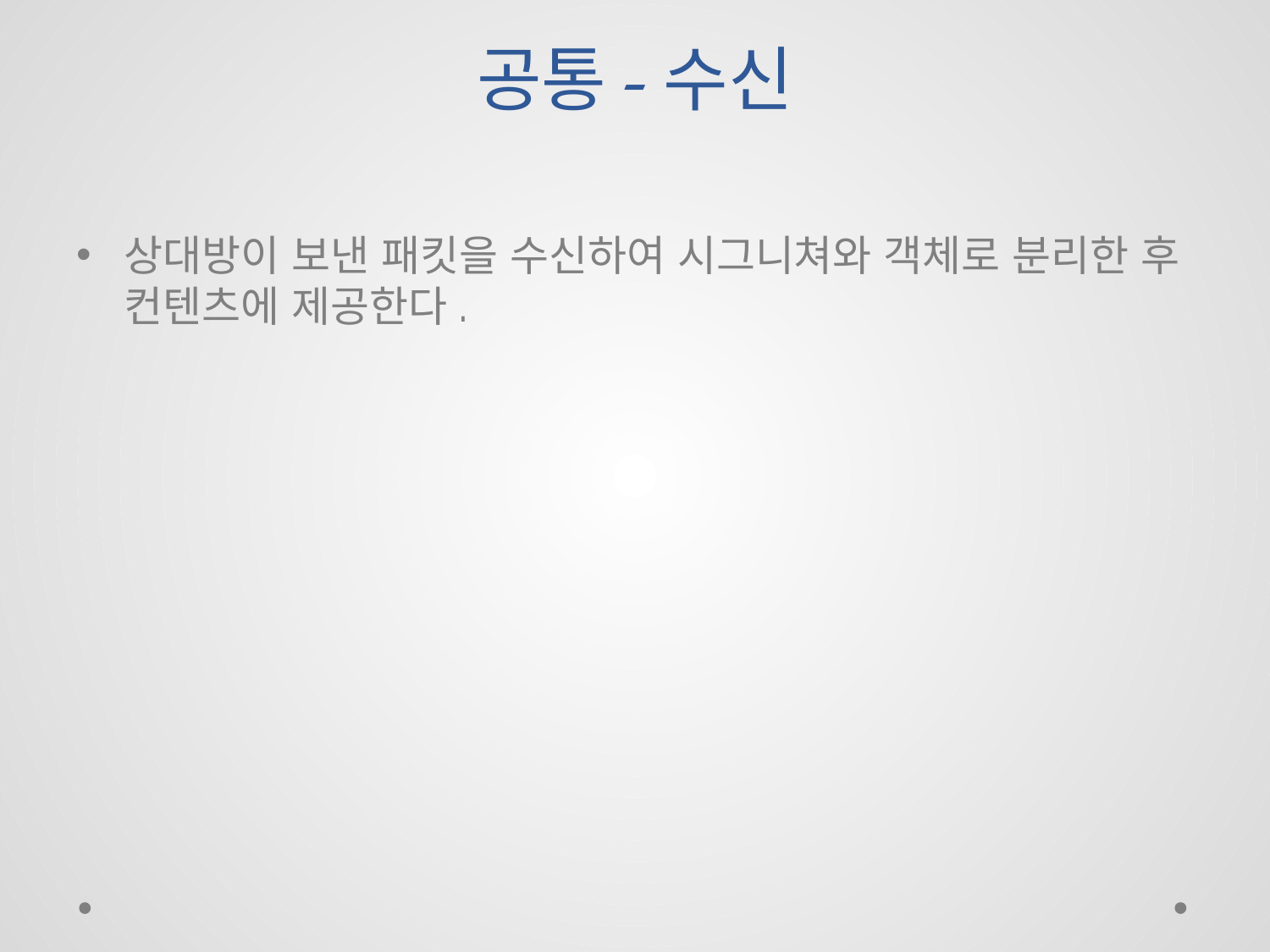

# 공통-수신
상대방이 보낸 패킷을 수신하여 시그니쳐와 객체로 분리한 후 컨텐츠에 제공한다.